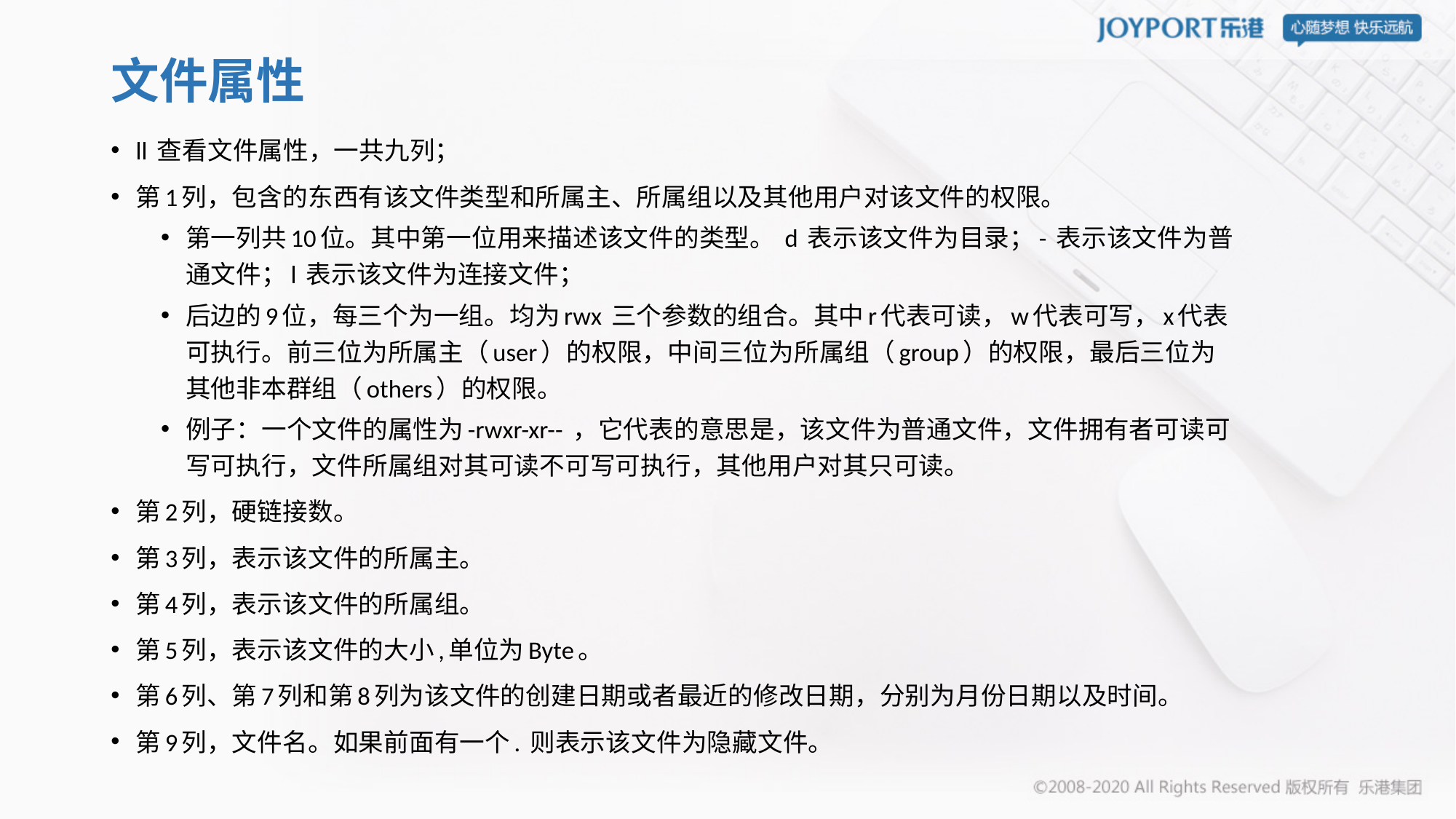

# 文件属性
ll 查看文件属性，一共九列；
第1列，包含的东西有该文件类型和所属主、所属组以及其他用户对该文件的权限。
第一列共10位。其中第一位用来描述该文件的类型。 d 表示该文件为目录；- 表示该文件为普通文件；l 表示该文件为连接文件；
后边的9位，每三个为一组。均为rwx 三个参数的组合。其中r代表可读，w代表可写，x代表可执行。前三位为所属主（user）的权限，中间三位为所属组（group）的权限，最后三位为其他非本群组（others）的权限。
例子：一个文件的属性为-rwxr-xr-- ，它代表的意思是，该文件为普通文件，文件拥有者可读可写可执行，文件所属组对其可读不可写可执行，其他用户对其只可读。
第2列，硬链接数。
第3列，表示该文件的所属主。
第4列，表示该文件的所属组。
第5列，表示该文件的大小,单位为Byte。
第6列、第7列和第8列为该文件的创建日期或者最近的修改日期，分别为月份日期以及时间。
第9列，文件名。如果前面有一个. 则表示该文件为隐藏文件。